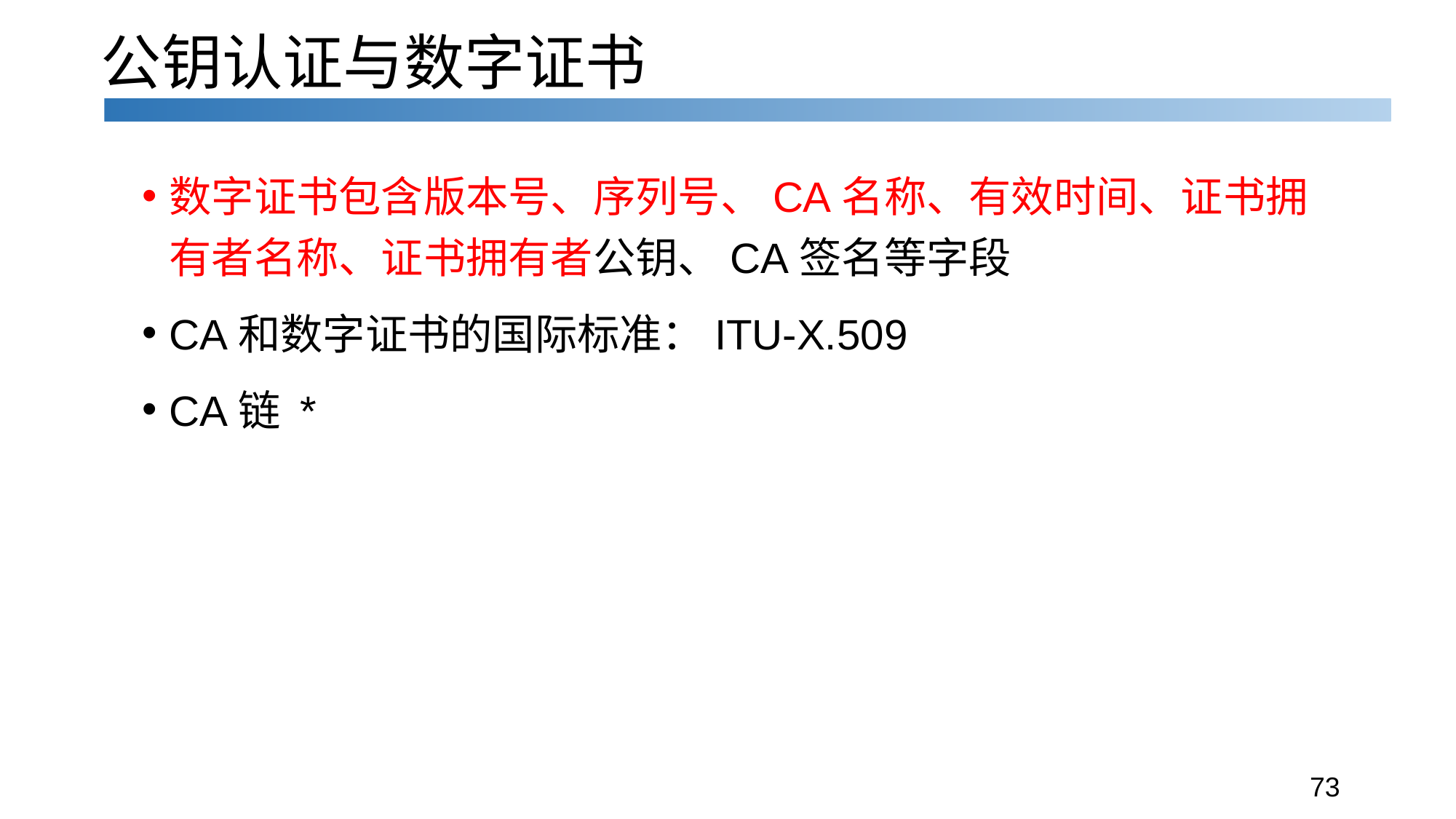

# 公钥认证与数字证书

数字证书包含版本号、序列号、CA名称、有效时间、证书拥有者名称、证书拥有者公钥、CA签名等字段
CA和数字证书的国际标准：ITU-X.509
CA链 *
73